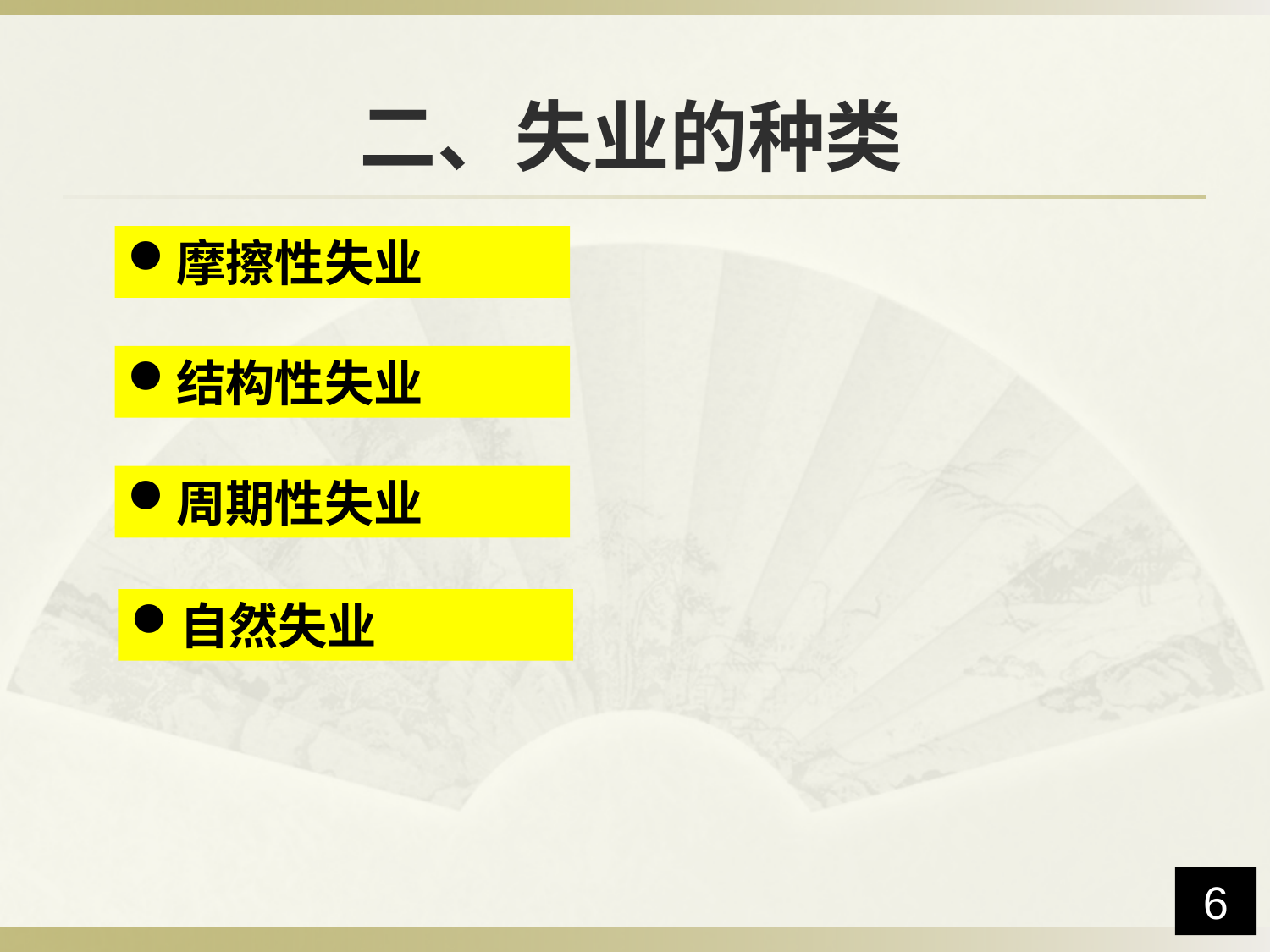

# 二、失业的种类
摩擦性失业
结构性失业
周期性失业
自然失业
6